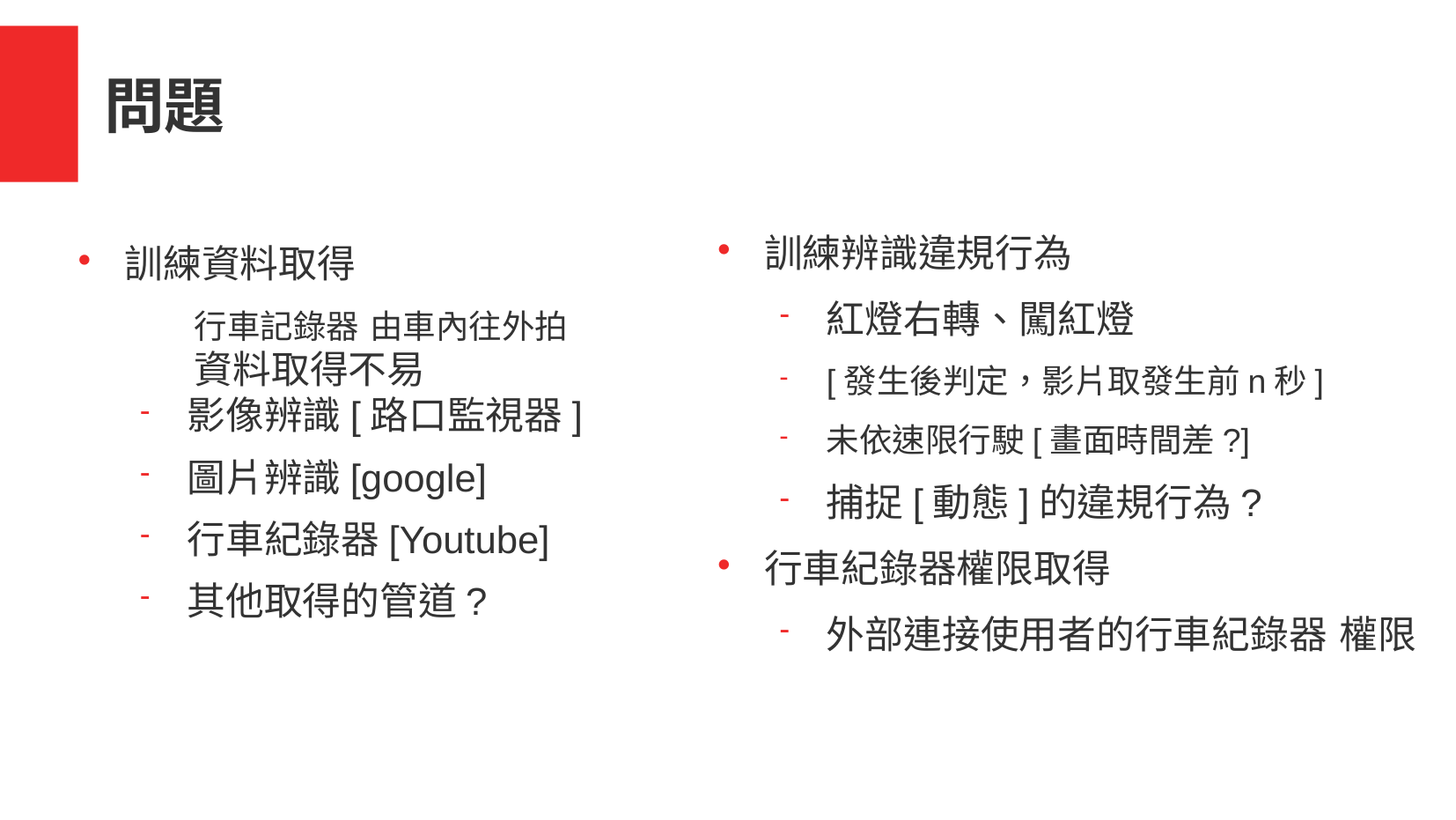

問題
訓練辨識違規行為
紅燈右轉、闖紅燈
[發生後判定，影片取發生前n秒]
未依速限行駛[畫面時間差?]
捕捉[動態]的違規行為?
行車紀錄器權限取得
外部連接使用者的行車紀錄器 權限
訓練資料取得
	行車記錄器 由車內往外拍
	資料取得不易
影像辨識[路口監視器]
圖片辨識[google]
行車紀錄器[Youtube]
其他取得的管道?